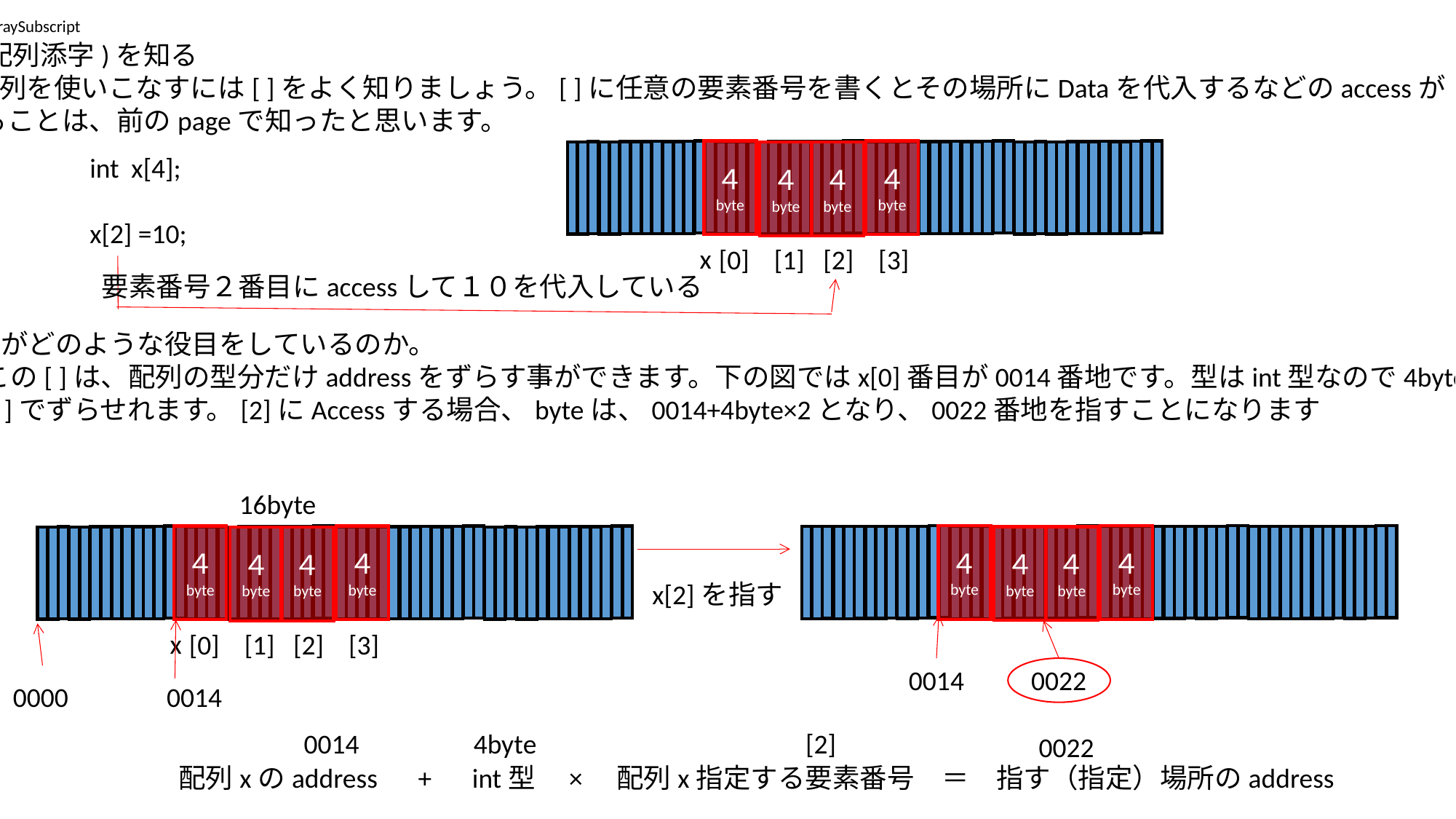

ArraySubscript
・[ ] (配列添字)を知る
  　配列を使いこなすには[ ]をよく知りましょう。[ ]に任意の要素番号を書くとその場所にDataを代入するなどのaccessが
できることは、前のpageで知ったと思います。

４
byte
４
byte

４
byte
４
byte
int  x[4];

x[2] =10;
x
[0]    [1]   [2]    [3]
要素番号２番目にaccessして１０を代入している
・[ ]がどのような役目をしているのか。
　この[ ]は、配列の型分だけaddressをずらす事ができます。下の図ではx[0]番目が0014番地です。型はint型なので4byte単位
で[ ]でずらせれます。[2]にAccessする場合、byteは、0014+4byte×2となり、0022番地を指すことになります
16byte
４
byte
４
byte

４
byte
４
byte

４
byte
４
byte
４
byte
４
byte
x[2]を指す
x
[0]    [1]   [2]    [3]
0014

0022
0000
0014
0014
4byte
[2]
0022
配列xのaddress　+　int型　×　配列x指定する要素番号　＝　指す（指定）場所のaddress